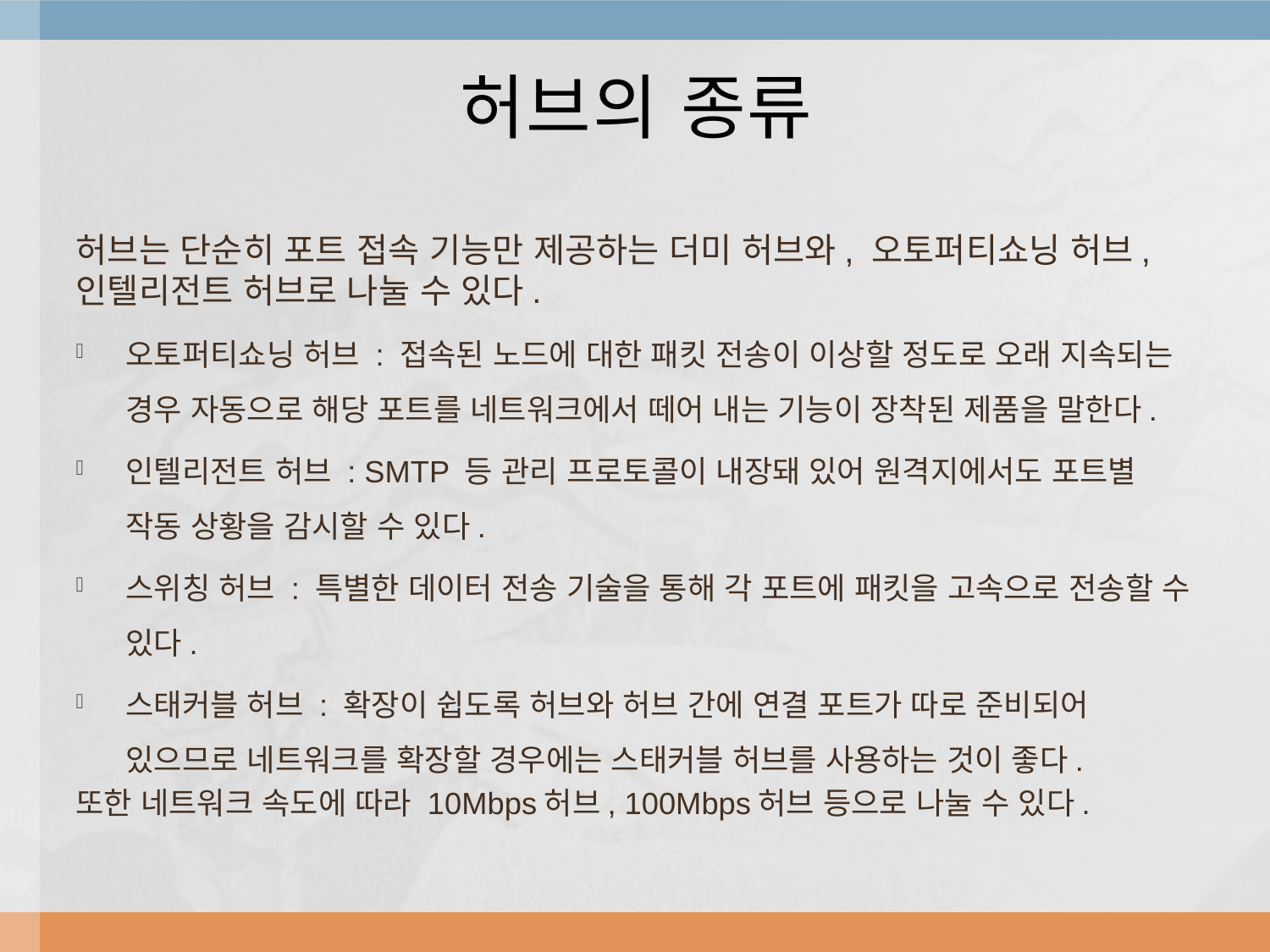

# 허브의 종류
허브는 단순히 포트 접속 기능만 제공하는 더미 허브와, 오토퍼티쇼닝 허브, 인텔리전트 허브로 나눌 수 있다.
오토퍼티쇼닝 허브 : 접속된 노드에 대한 패킷 전송이 이상할 정도로 오래 지속되는 경우 자동으로 해당 포트를 네트워크에서 떼어 내는 기능이 장착된 제품을 말한다.
인텔리전트 허브 : SMTP 등 관리 프로토콜이 내장돼 있어 원격지에서도 포트별 작동 상황을 감시할 수 있다.
스위칭 허브 : 특별한 데이터 전송 기술을 통해 각 포트에 패킷을 고속으로 전송할 수 있다.
스태커블 허브 : 확장이 쉽도록 허브와 허브 간에 연결 포트가 따로 준비되어 있으므로 네트워크를 확장할 경우에는 스태커블 허브를 사용하는 것이 좋다.
또한 네트워크 속도에 따라 10Mbps허브, 100Mbps허브 등으로 나눌 수 있다.